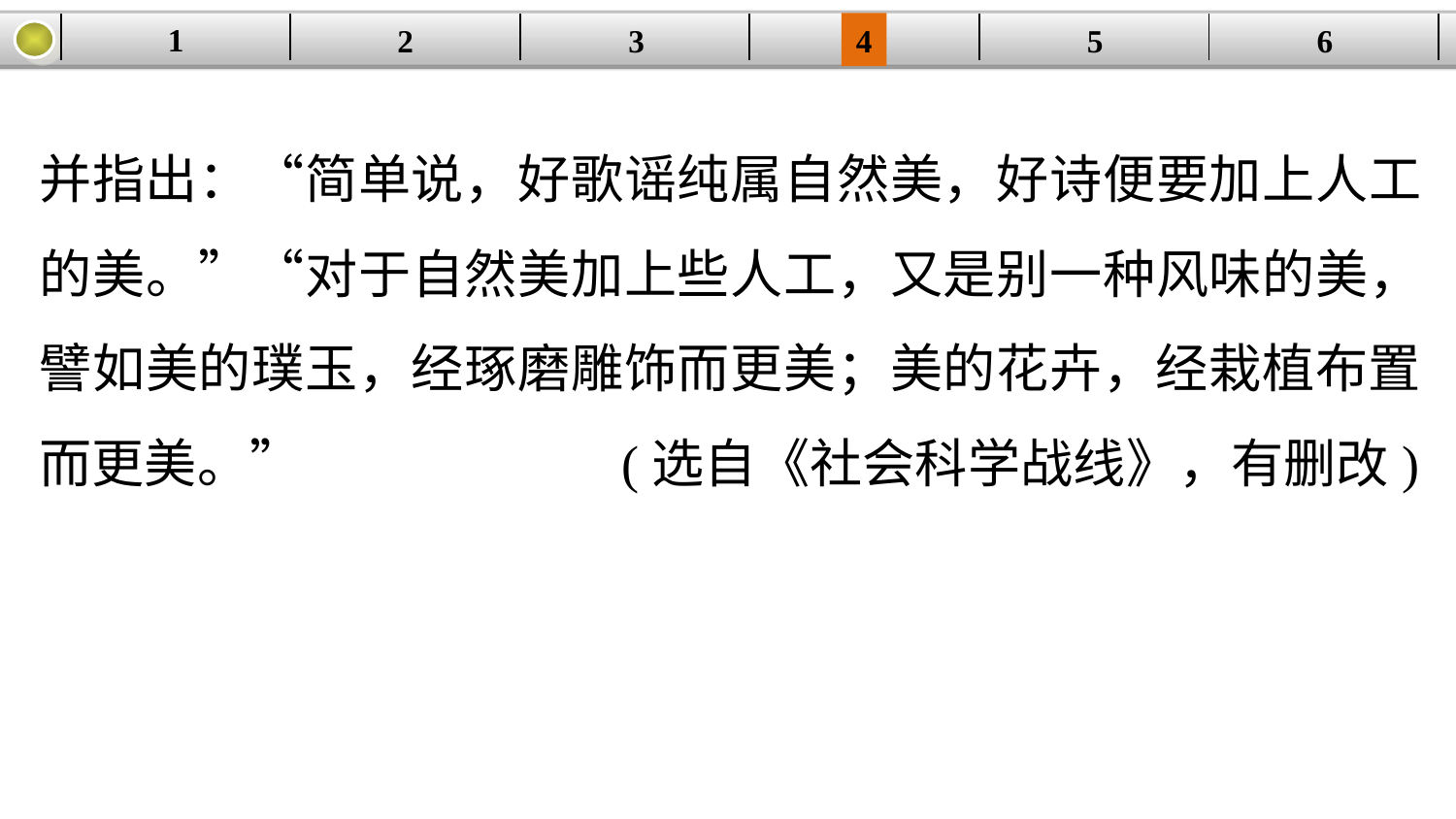

1
3
4
5
6
2
|  |  |  |  |  |  |
| --- | --- | --- | --- | --- | --- |

并指出：“简单说，好歌谣纯属自然美，好诗便要加上人工的美。”“对于自然美加上些人工，又是别一种风味的美，譬如美的璞玉，经琢磨雕饰而更美；美的花卉，经栽植布置而更美。”			(选自《社会科学战线》，有删改)